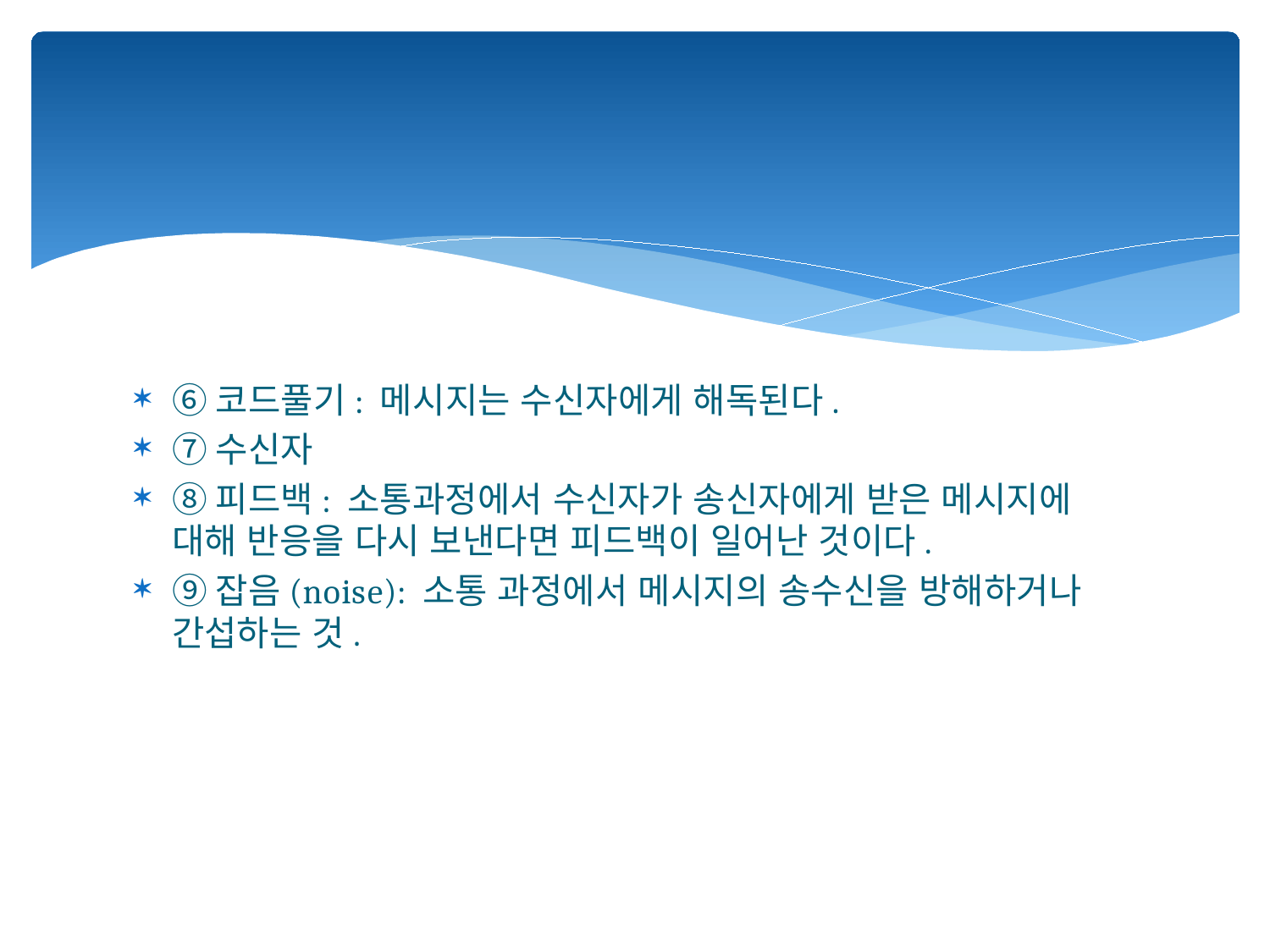

#
⑥코드풀기: 메시지는 수신자에게 해독된다.
⑦수신자
⑧피드백: 소통과정에서 수신자가 송신자에게 받은 메시지에 대해 반응을 다시 보낸다면 피드백이 일어난 것이다.
⑨잡음(noise): 소통 과정에서 메시지의 송수신을 방해하거나 간섭하는 것.